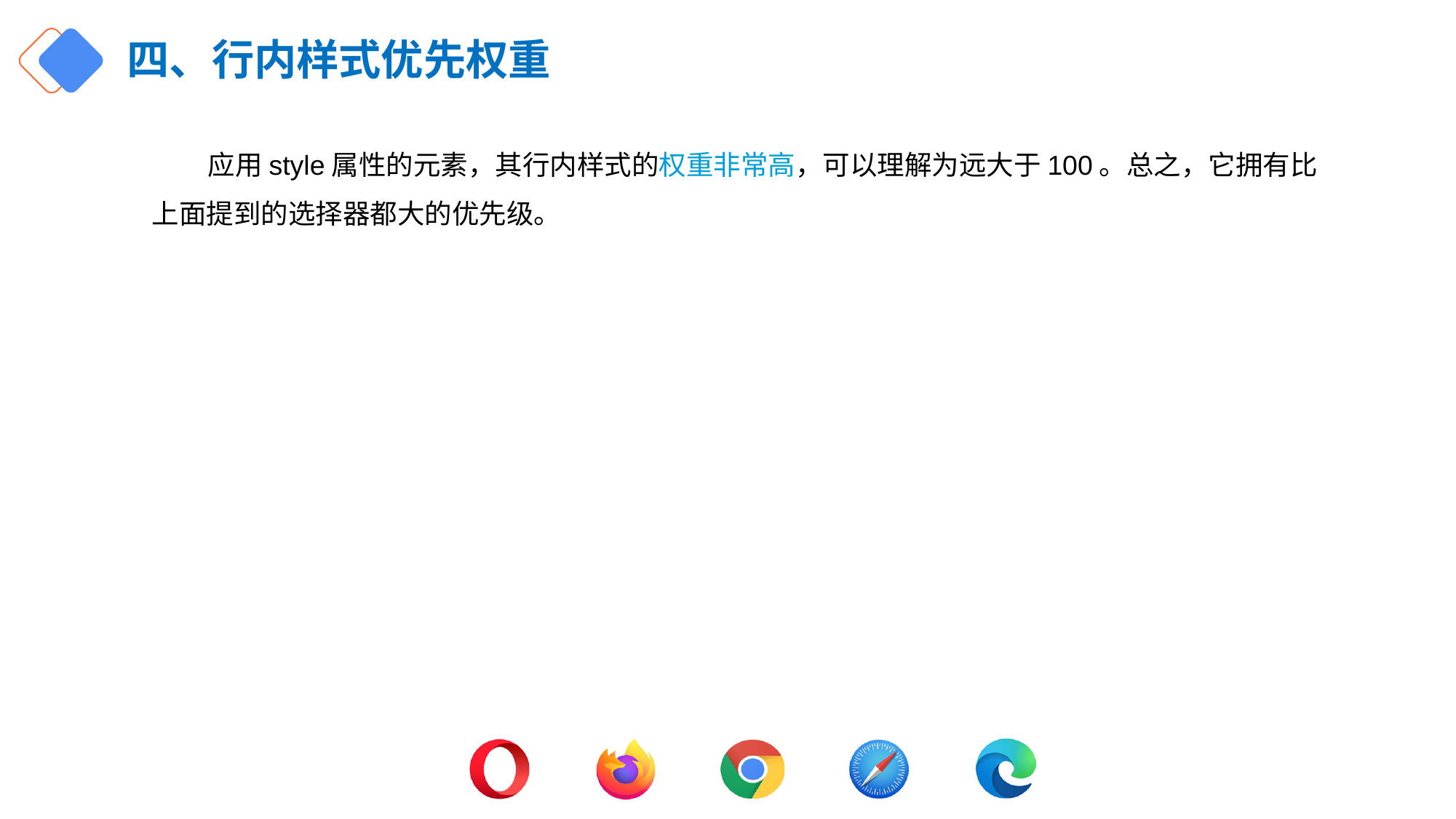

# 四、行内样式优先权重
        应用style属性的元素，其行内样式的权重非常高，可以理解为远大于100。总之，它拥有比上面提到的选择器都大的优先级。